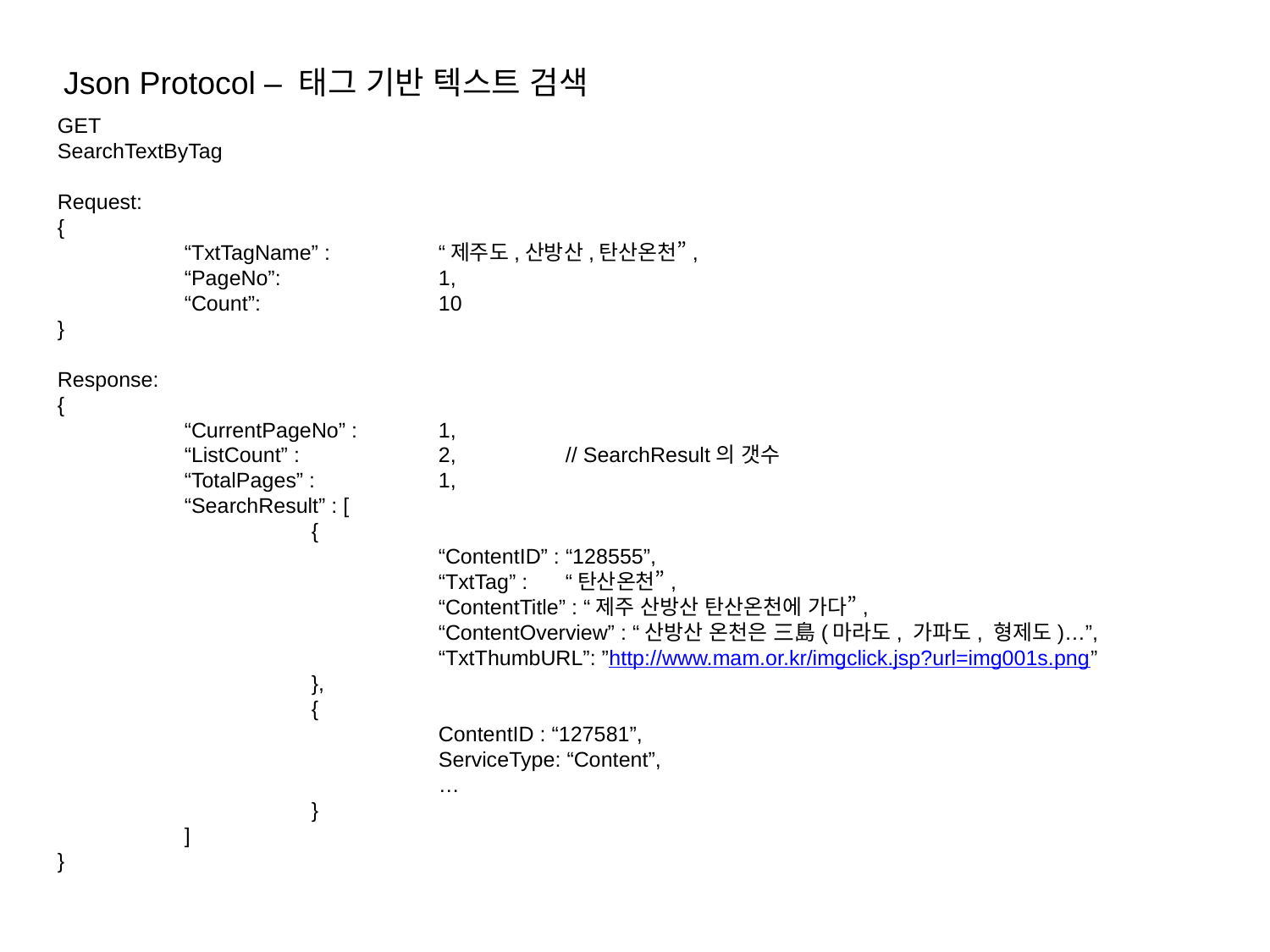

Json Protocol – 태그 기반 텍스트 검색
GET
SearchTextByTag

Request:
{
	“TxtTagName” : 	“제주도,산방산,탄산온천”,
	“PageNo”: 		1,
	“Count”: 		10
}

Response:
{
	“CurrentPageNo” : 	1,
	“ListCount” :		2,	// SearchResult의 갯수
	“TotalPages” :	1,
	“SearchResult” : [
		{
			“ContentID” : “128555”,
			“TxtTag” :	“탄산온천”,
			“ContentTitle” : “제주 산방산 탄산온천에 가다”,
			“ContentOverview” : “산방산 온천은 三島(마라도, 가파도, 형제도)…”,
			“TxtThumbURL”: ”http://www.mam.or.kr/imgclick.jsp?url=img001s.png”
		},
		{
			ContentID : “127581”,
			ServiceType: “Content”,
			…
		}
	]
}